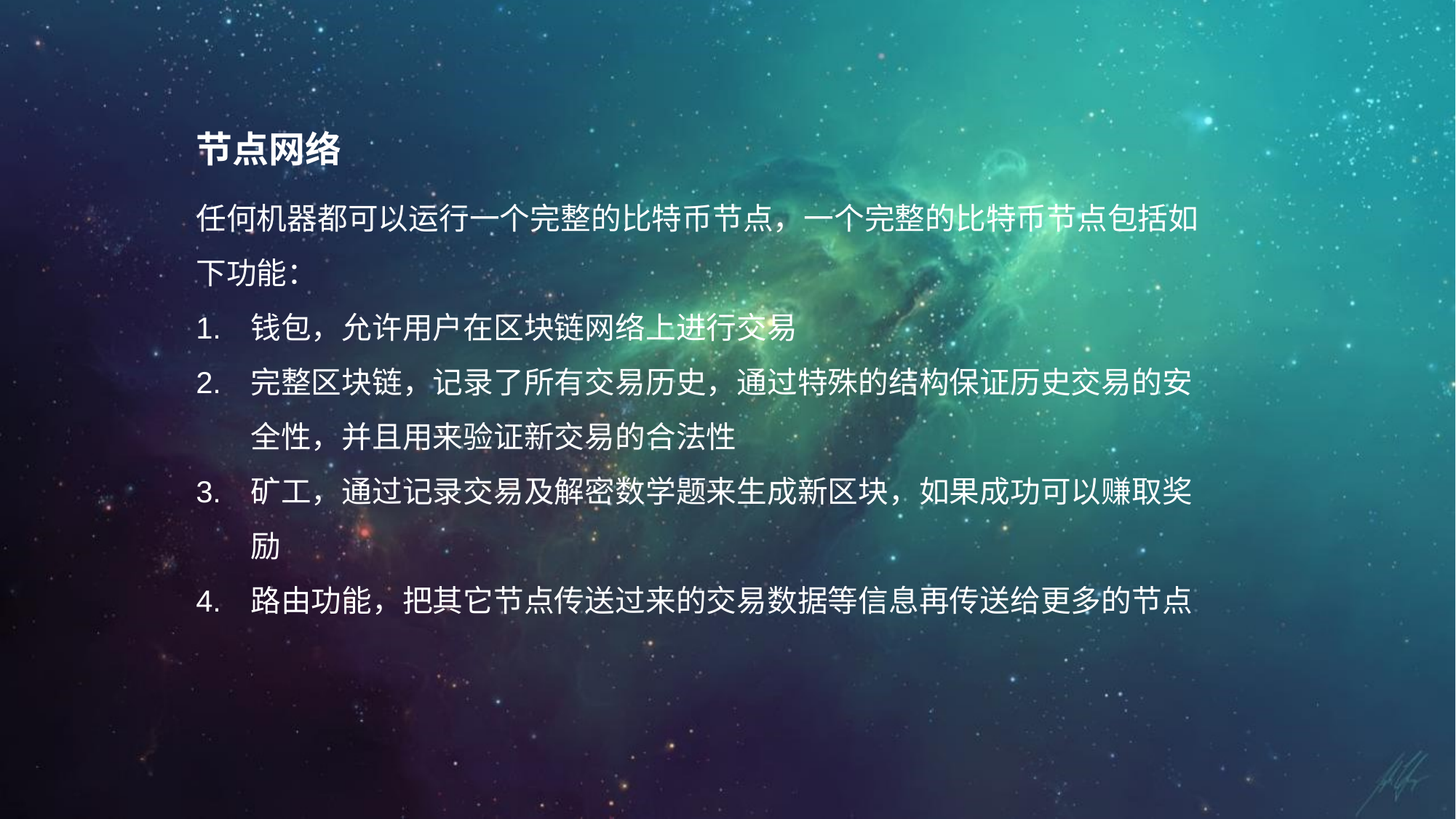

节点网络
任何机器都可以运行一个完整的比特币节点，一个完整的比特币节点包括如下功能：
钱包，允许用户在区块链网络上进行交易
完整区块链，记录了所有交易历史，通过特殊的结构保证历史交易的安全性，并且用来验证新交易的合法性
矿工，通过记录交易及解密数学题来生成新区块，如果成功可以赚取奖励
路由功能，把其它节点传送过来的交易数据等信息再传送给更多的节点